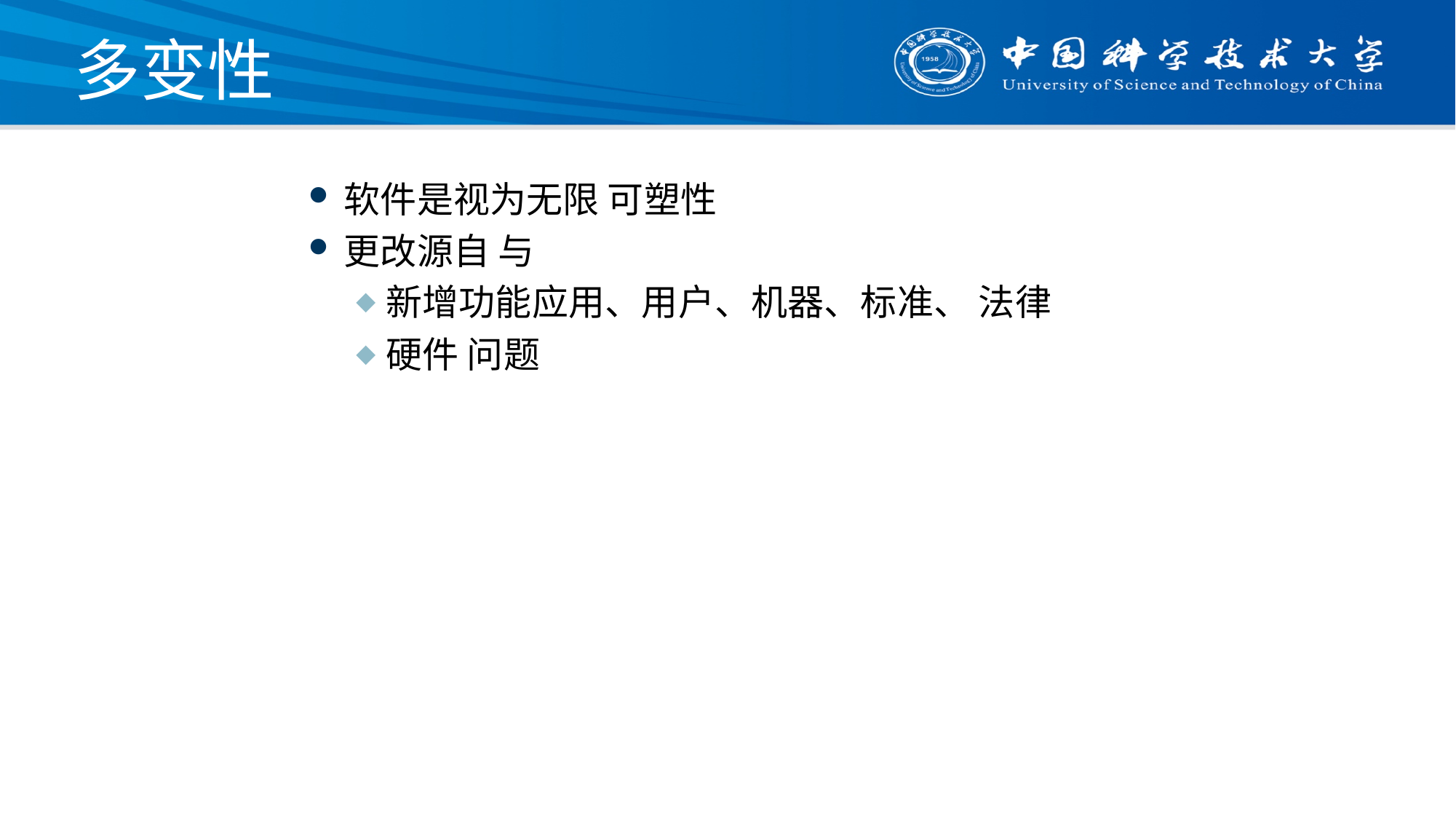

# 多变性
软件是视为无限 可塑性
更改源自 与
新增功能应用、用户、机器、标准、 法律
硬件 问题